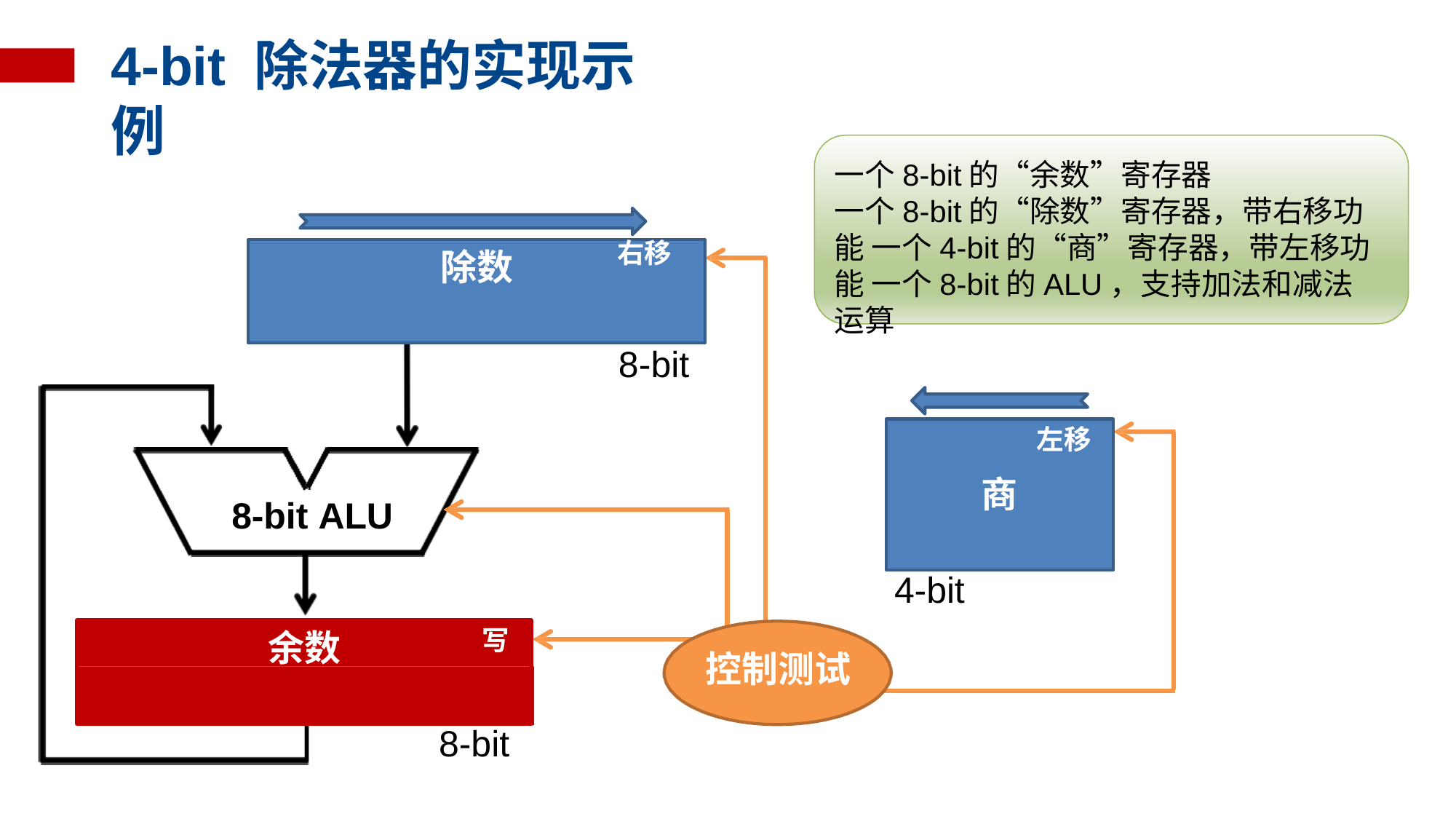

# 4-bit 除法器的实现示例

一个8-bit的“余数”寄存器
一个8-bit的“除数”寄存器，带右移功能 一个4-bit的“商”寄存器，带左移功能 一个8-bit的ALU，支持加法和减法运算

右移

除数

8-bit

左移

商
8-bit ALU

4-bit

写
余数

控制测试

8-bit